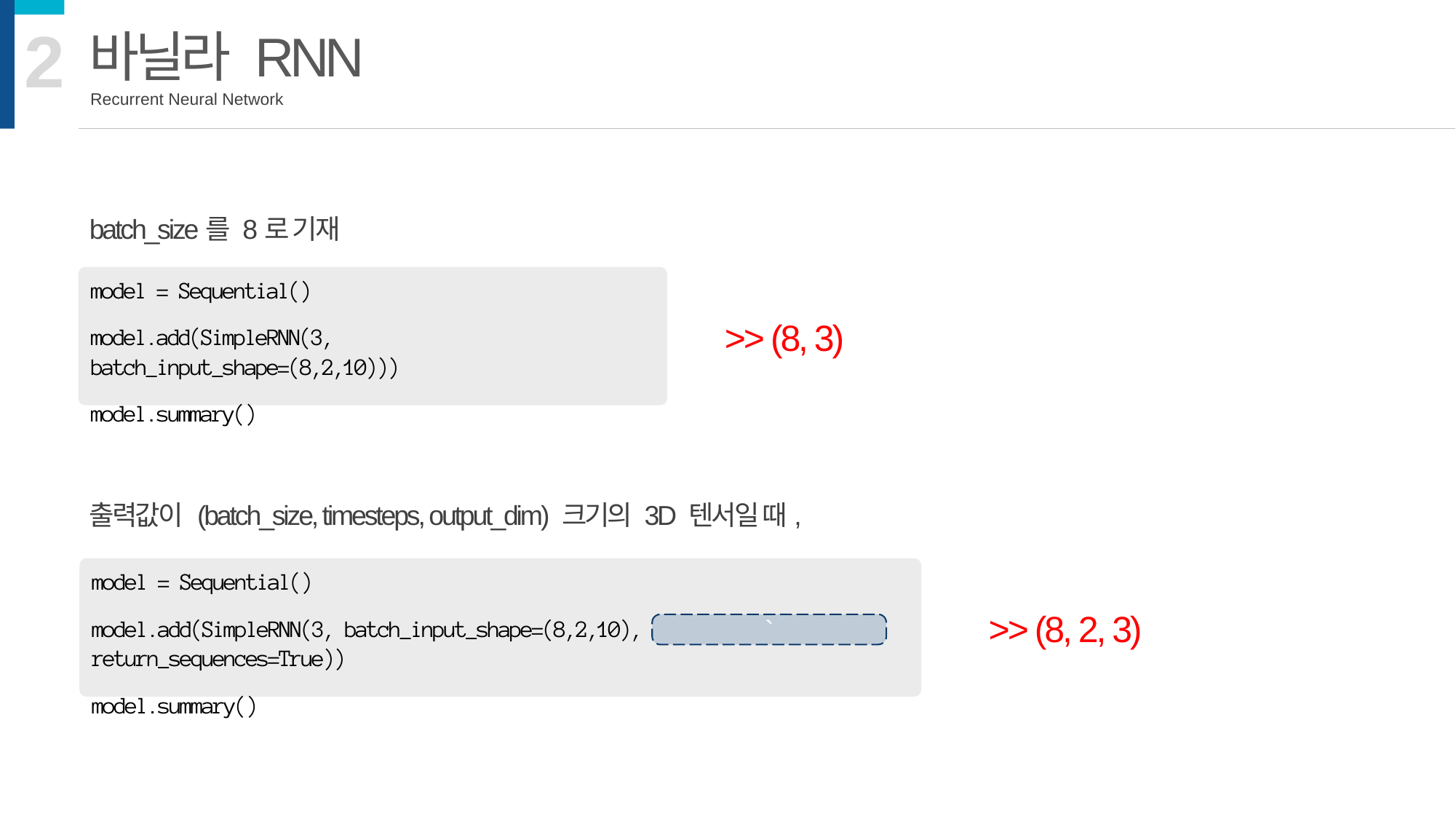

2
바닐라 RNN
Recurrent Neural Network
batch_size를 8로 기재
model = Sequential()
model.add(SimpleRNN(3, batch_input_shape=(8,2,10)))
model.summary()
>> (8, 3)
출력값이 (batch_size, timesteps, output_dim) 크기의 3D 텐서일 때,
model = Sequential()
model.add(SimpleRNN(3, batch_input_shape=(8,2,10), return_sequences=True))
model.summary()
>> (8, 2, 3)
`